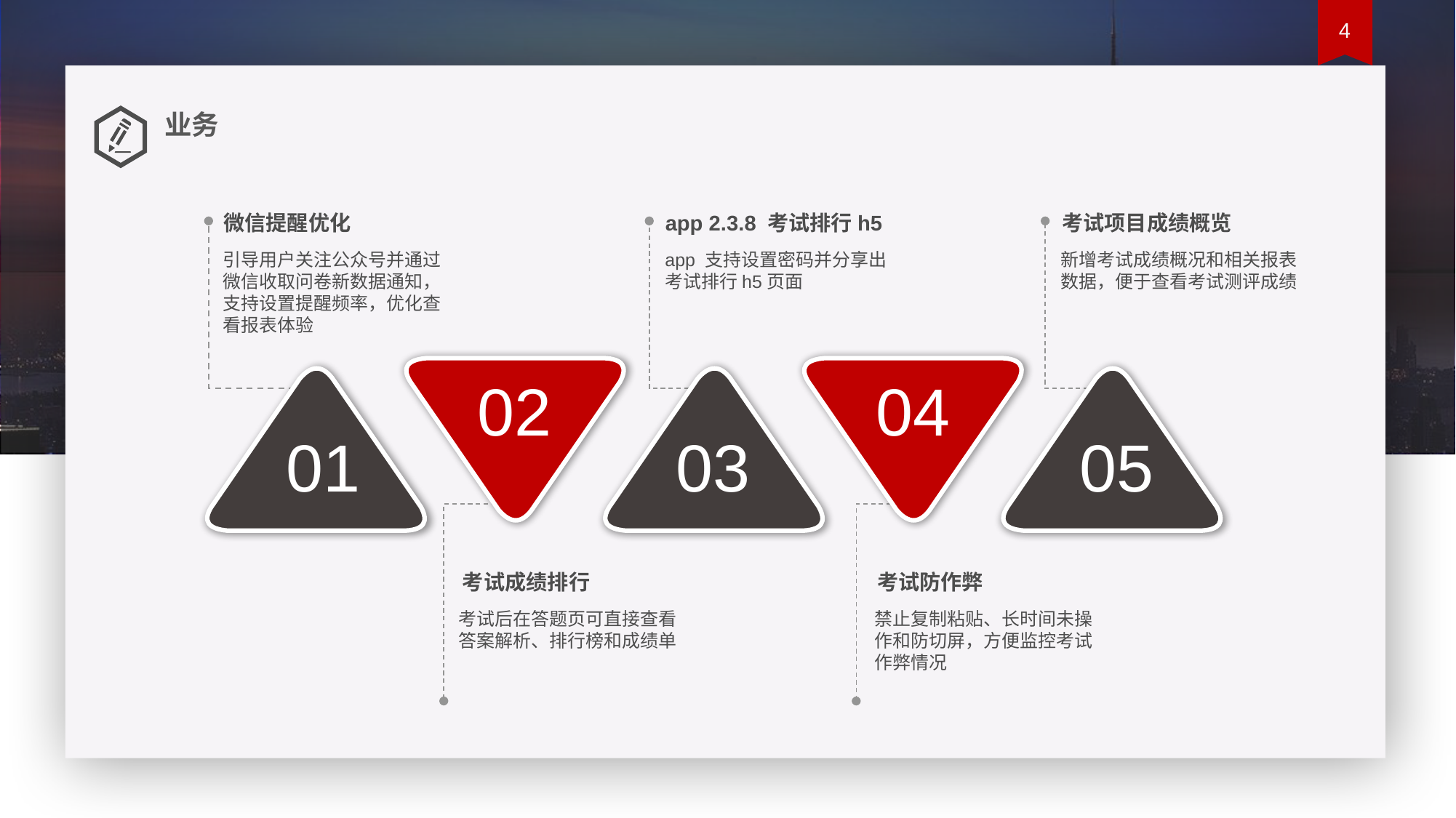

业务

微信提醒优化
引导用户关注公众号并通过微信收取问卷新数据通知，支持设置提醒频率，优化查看报表体验
app 2.3.8 考试排行h5
app 支持设置密码并分享出考试排行h5页面
考试项目成绩概览
新增考试成绩概况和相关报表数据，便于查看考试测评成绩

02

04

01

03

05

考试成绩排行
考试后在答题页可直接查看答案解析、排行榜和成绩单
考试防作弊
禁止复制粘贴、长时间未操作和防切屏，方便监控考试作弊情况